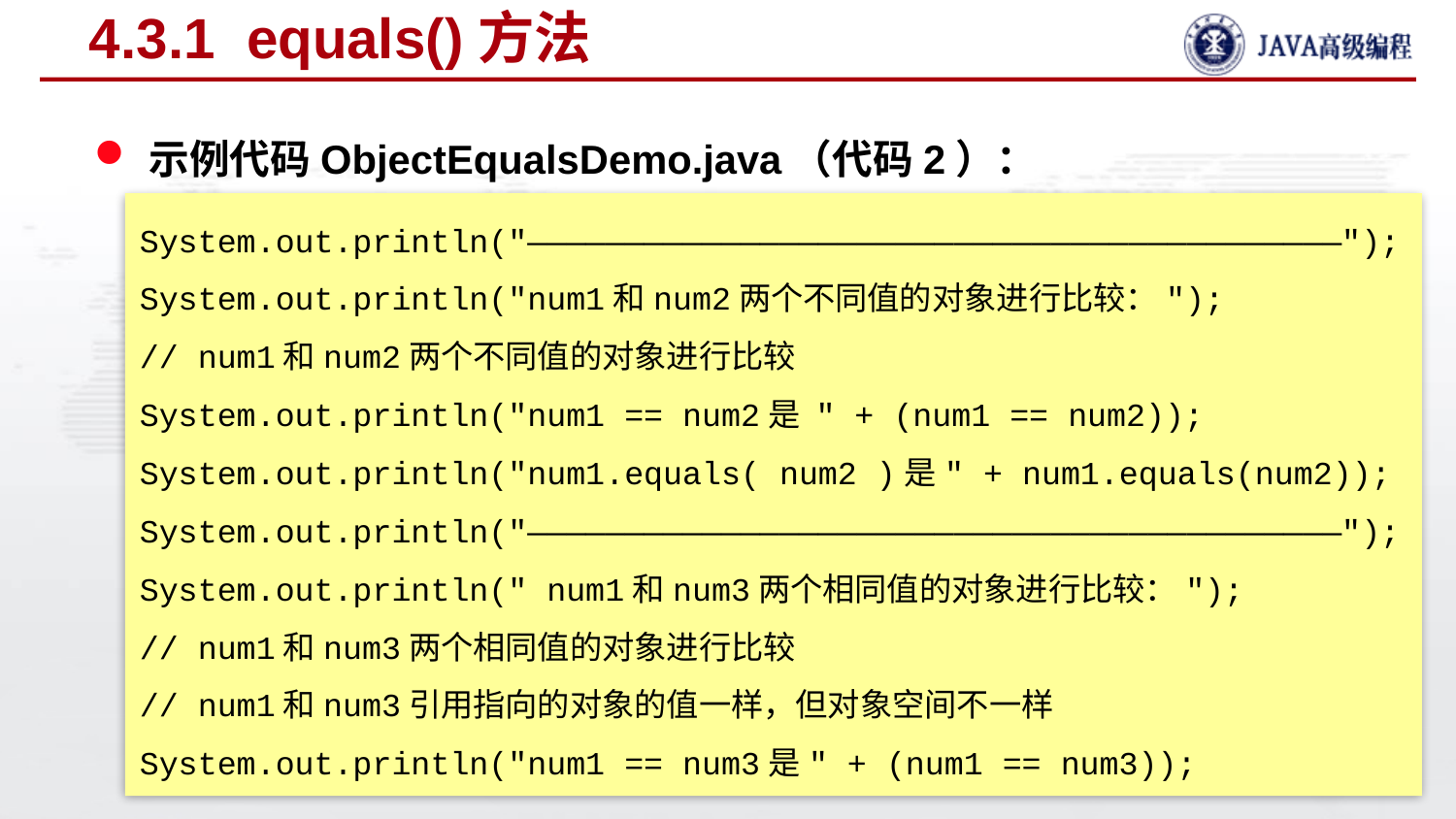

# 4.3.1  equals()方法
示例代码ObjectEqualsDemo.java（代码2）：
System.out.println("——————————————————————————————————————————");
System.out.println("num1和num2两个不同值的对象进行比较：");
// num1和num2两个不同值的对象进行比较
System.out.println("num1 == num2是 " + (num1 == num2));
System.out.println("num1.equals( num2 )是" + num1.equals(num2));
System.out.println("——————————————————————————————————————————");
System.out.println(" num1和num3两个相同值的对象进行比较：");
// num1和num3两个相同值的对象进行比较
// num1和num3引用指向的对象的值一样，但对象空间不一样
System.out.println("num1 == num3是" + (num1 == num3));